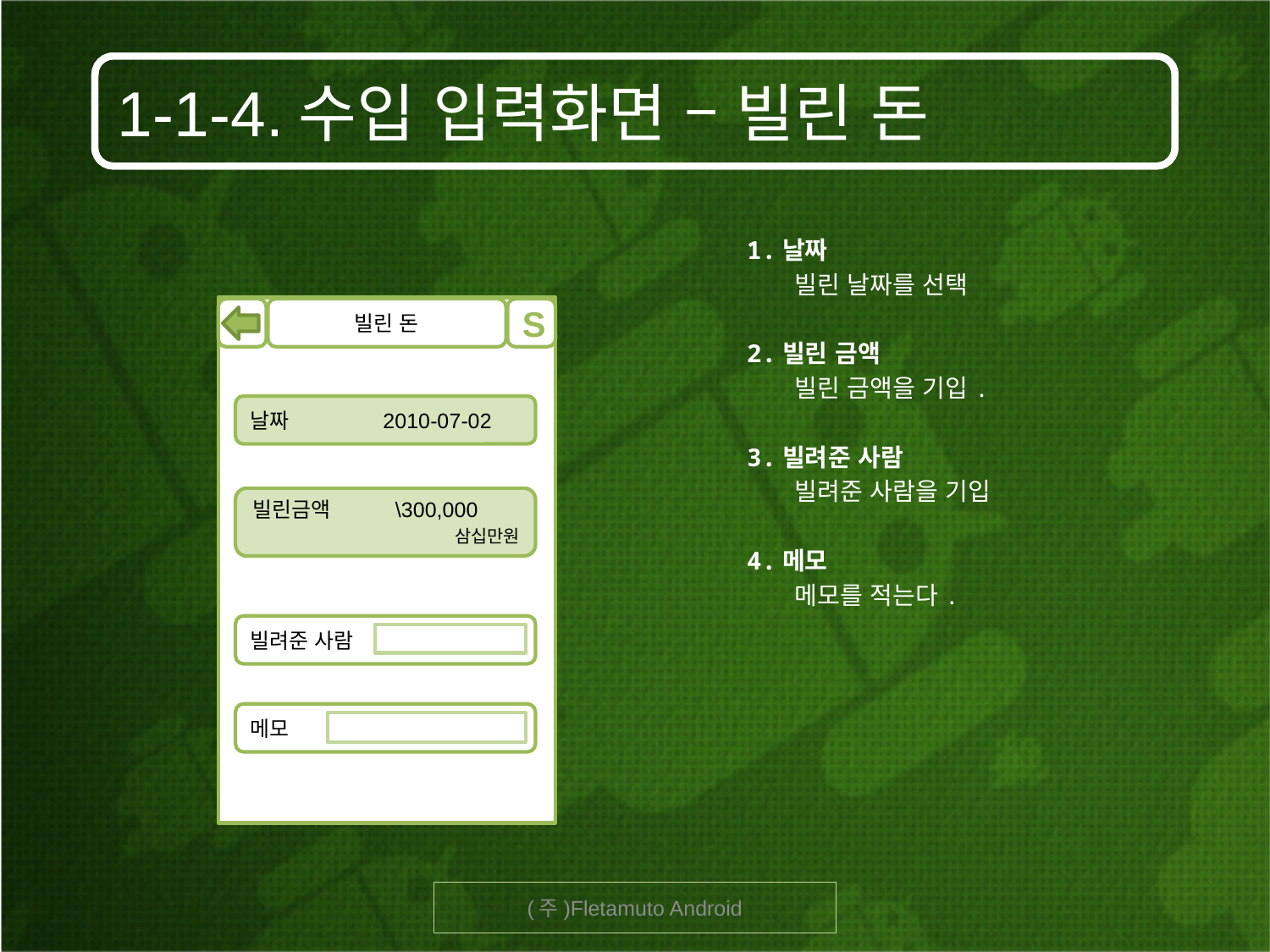

# 1-1-4.수입 입력화면 – 빌린 돈
1.날짜
	빌린 날짜를 선택

2.빌린 금액
	빌린 금액을 기입.

3.빌려준 사람
	빌려준 사람을 기입

4.메모
	메모를 적는다.

빌린 돈
S
날짜               2010-07-02
빌린금액          \300,000          삼십만원
빌려준 사람

메모

(주)Fletamuto Android